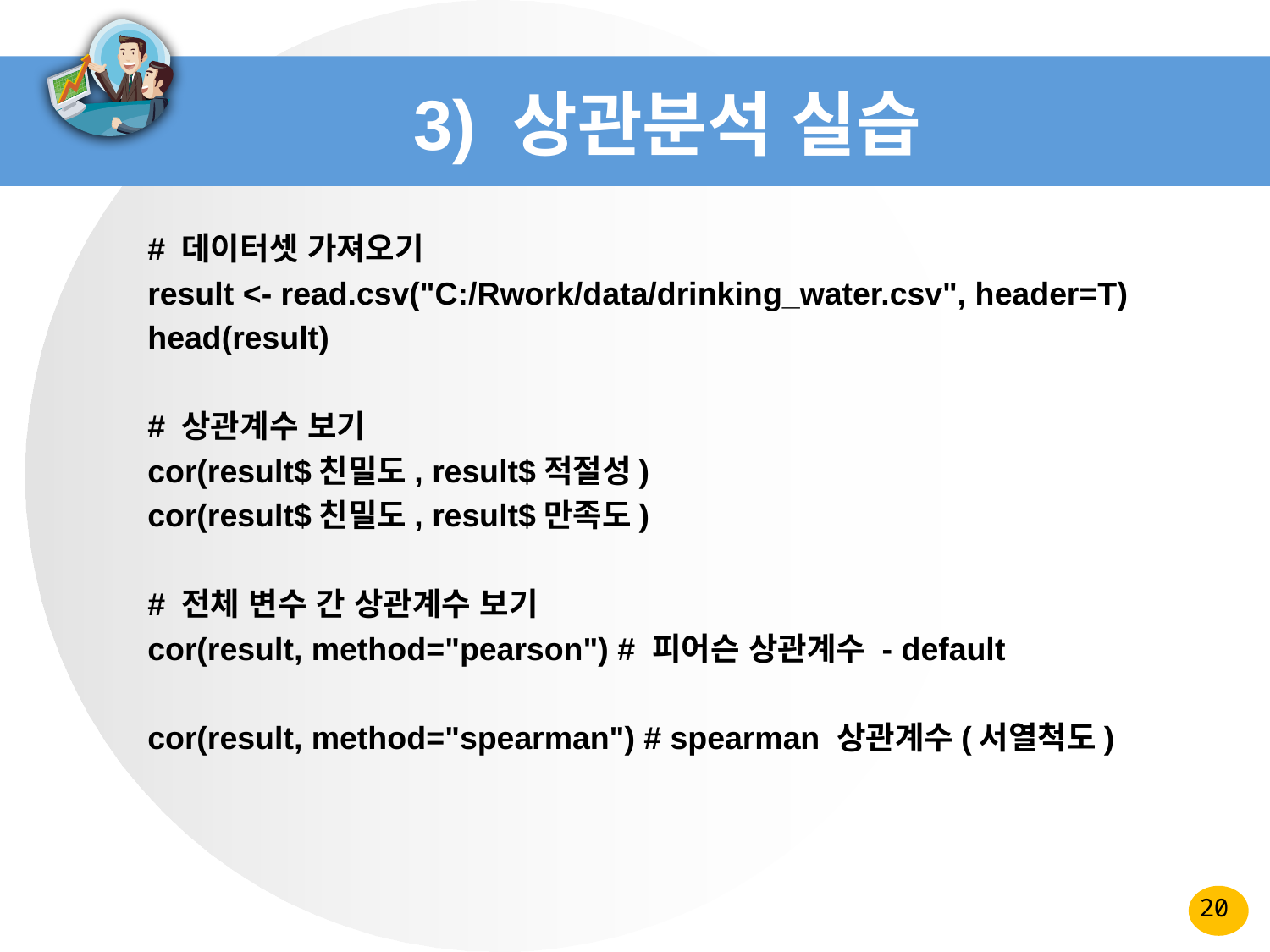

# 3) 상관분석 실습
# 데이터셋 가져오기
result <- read.csv("C:/Rwork/data/drinking_water.csv", header=T)
head(result)

# 상관계수 보기
cor(result$친밀도, result$적절성)
cor(result$친밀도, result$만족도)

# 전체 변수 간 상관계수 보기
cor(result, method="pearson") # 피어슨 상관계수 - default

cor(result, method="spearman") # spearman 상관계수(서열척도)
20